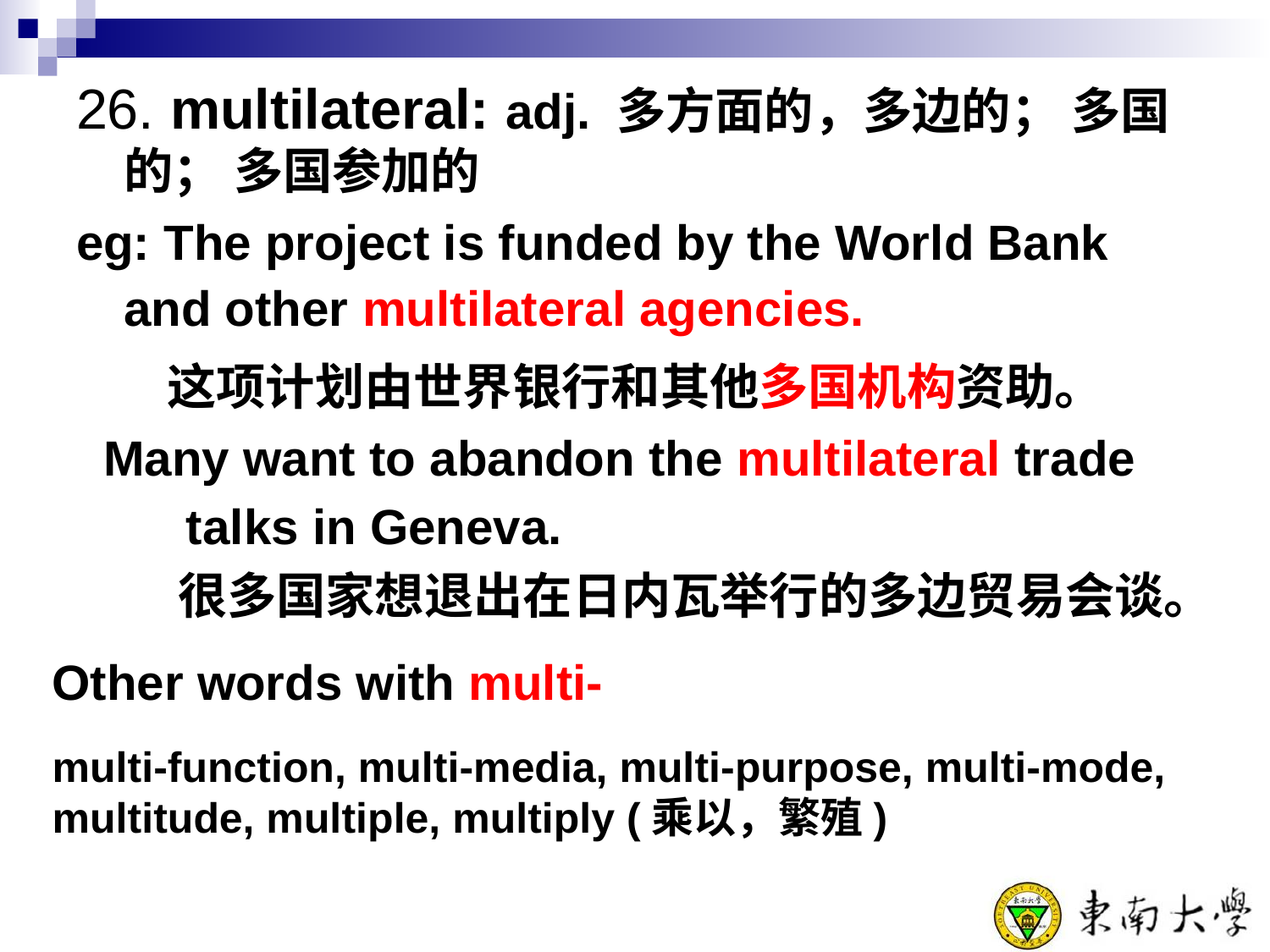

26. multilateral: adj. 多方面的，多边的； 多国的； 多国参加的
eg: The project is funded by the World Bank and other multilateral agencies.
      这项计划由世界银行和其他多国机构资助。
  Many want to abandon the multilateral trade
        talks in Geneva.
        很多国家想退出在日内瓦举行的多边贸易会谈。
Other words with multi-
multi-function, multi-media, multi-purpose, multi-mode, multitude, multiple, multiply (乘以，繁殖)